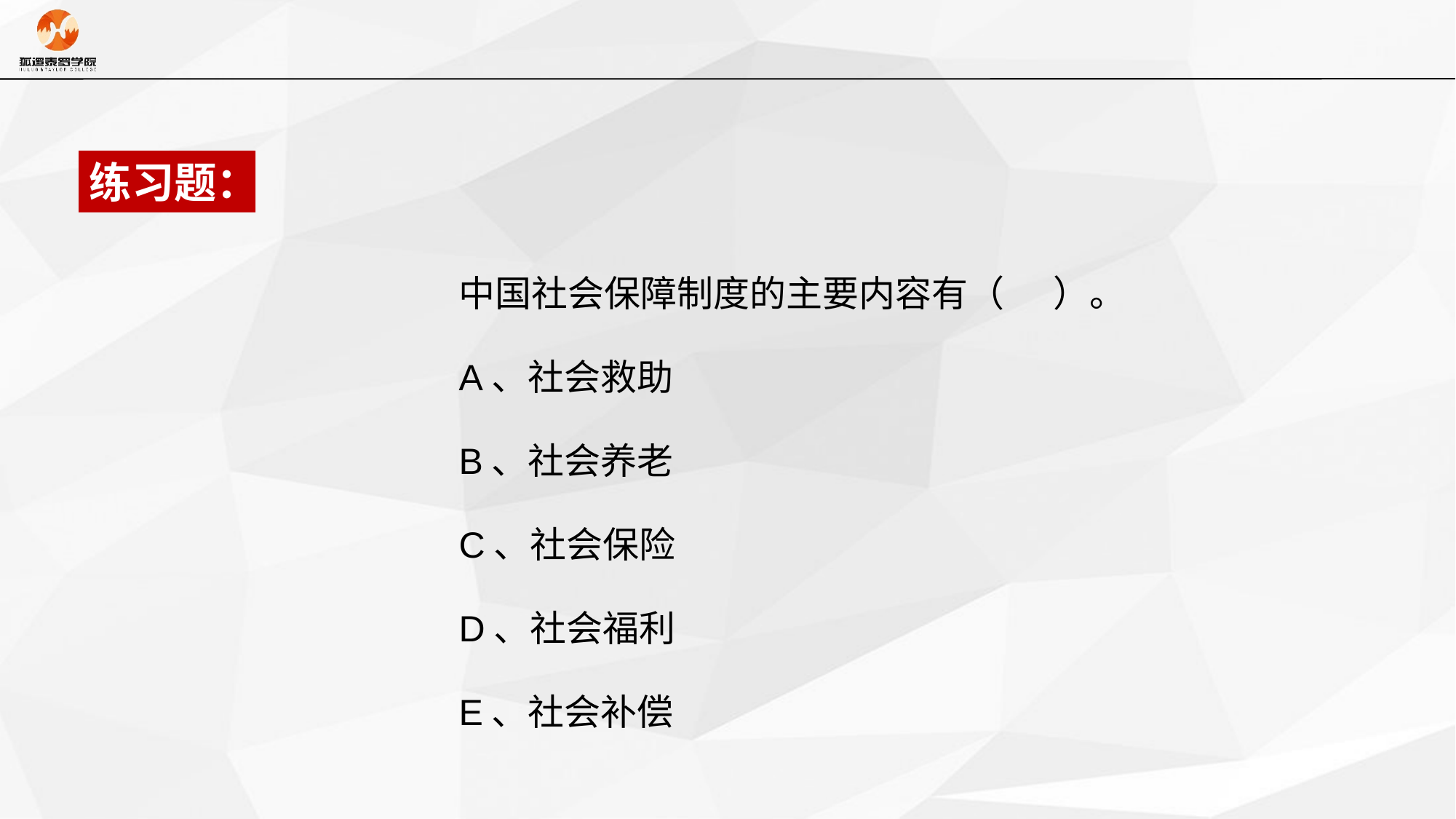

练习题：
中国社会保障制度的主要内容有（      ）。
A、社会救助
B、社会养老
C、社会保险
D、社会福利
E、社会补偿